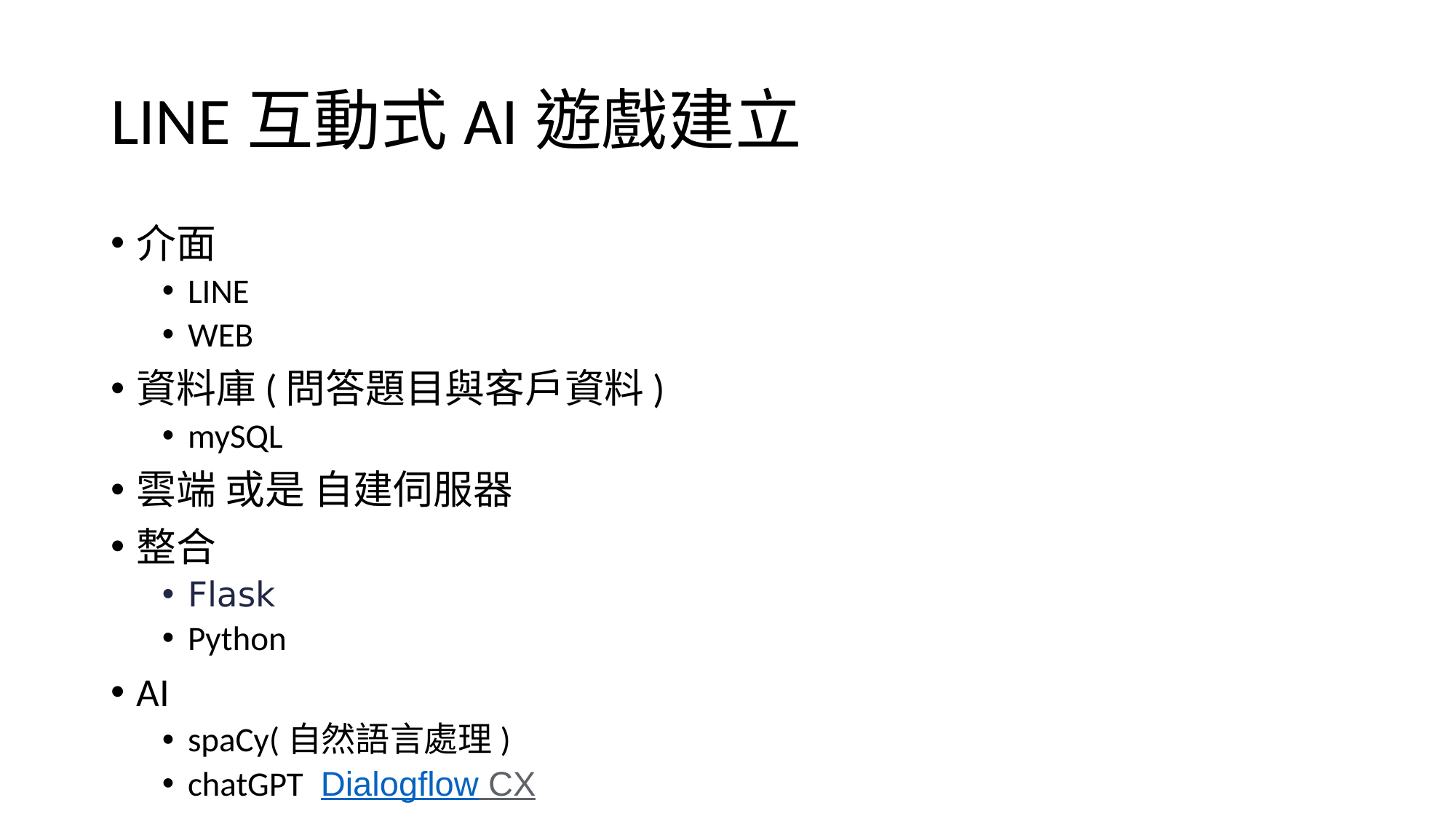

# LINE互動式AI遊戲建立
介面
LINE
WEB
資料庫(問答題目與客戶資料)
mySQL
雲端 或是 自建伺服器
整合
Flask
Python
AI
spaCy(自然語言處理)
chatGPT  Dialogflow CX